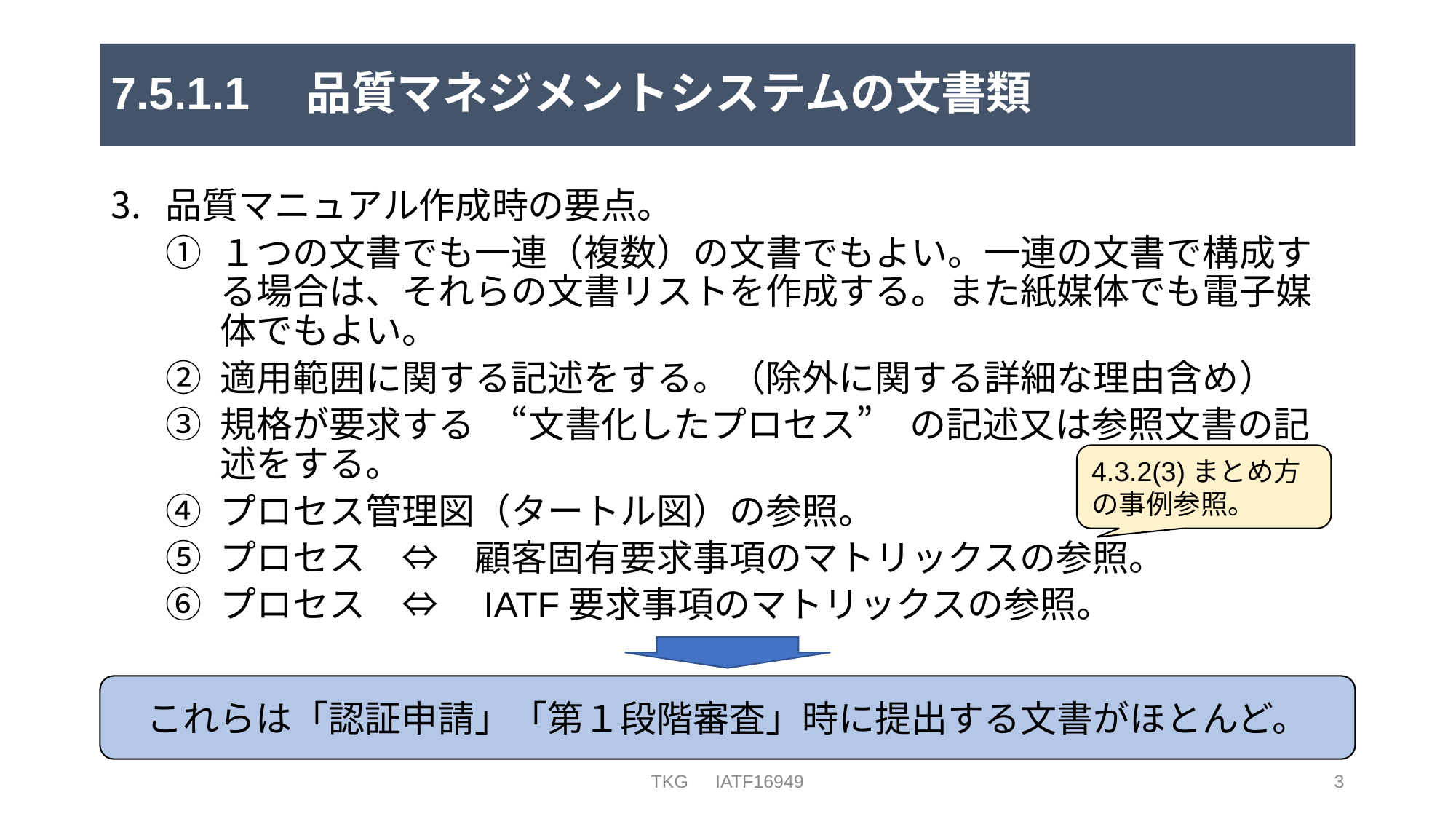

# 7.5.1.1　品質マネジメントシステムの文書類
品質マニュアル作成時の要点。
１つの文書でも一連（複数）の文書でもよい。一連の文書で構成する場合は、それらの文書リストを作成する。また紙媒体でも電子媒体でもよい。
適用範囲に関する記述をする。（除外に関する詳細な理由含め）
規格が要求する　“文書化したプロセス”　の記述又は参照文書の記述をする。
プロセス管理図（タートル図）の参照。
プロセス　⇔　顧客固有要求事項のマトリックスの参照。
プロセス　⇔　IATF要求事項のマトリックスの参照。

4.3.2(3)まとめ方の事例参照。

これらは「認証申請」「第１段階審査」時に提出する文書がほとんど。
TKG　IATF16949
3